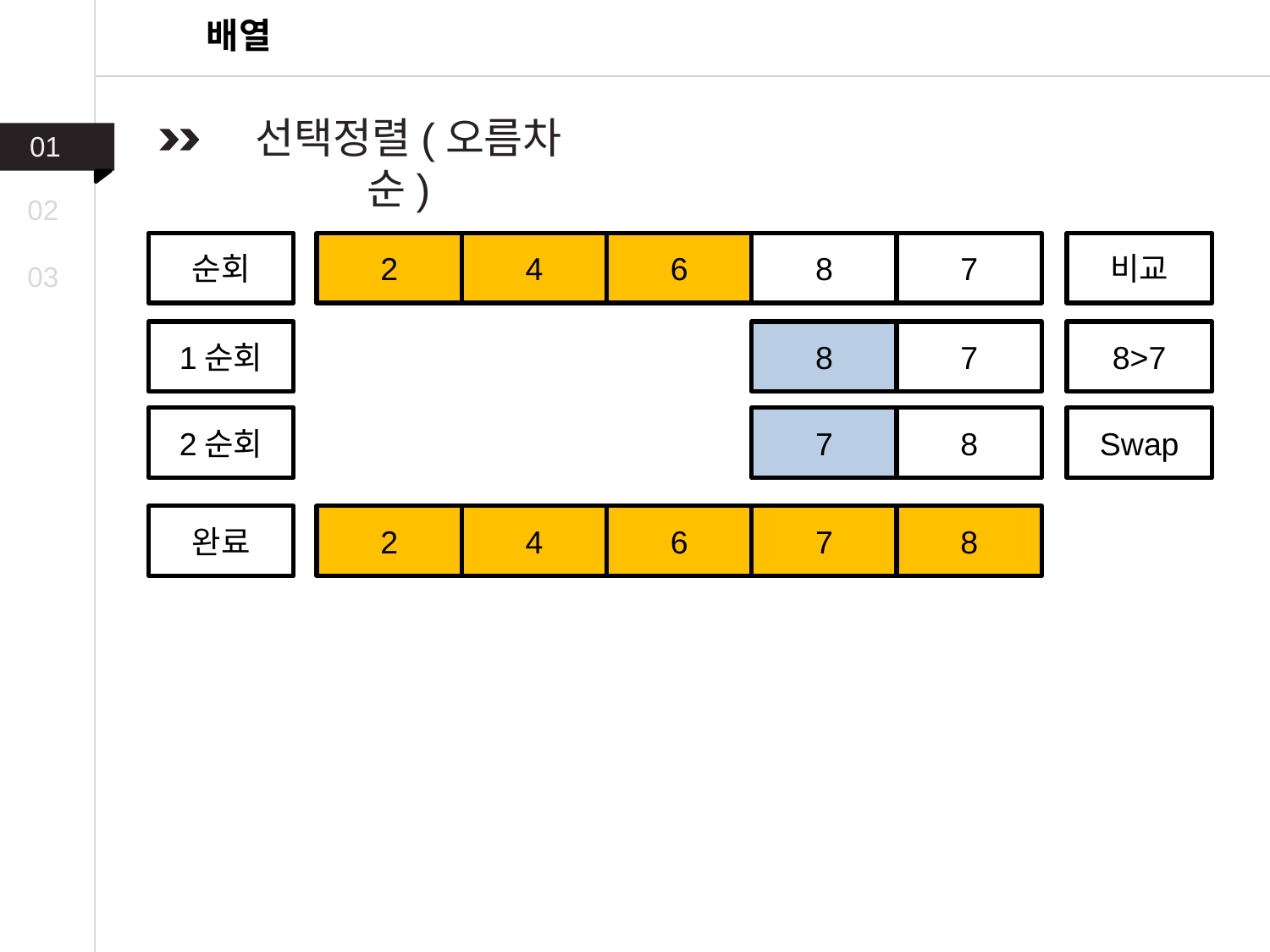

배열
 선택정렬(오름차순)
01

02
순회
2
4
6
8
7
비교
03
1순회
8
7
8>7
2순회
7
8
Swap
완료
2
4
6
7
8